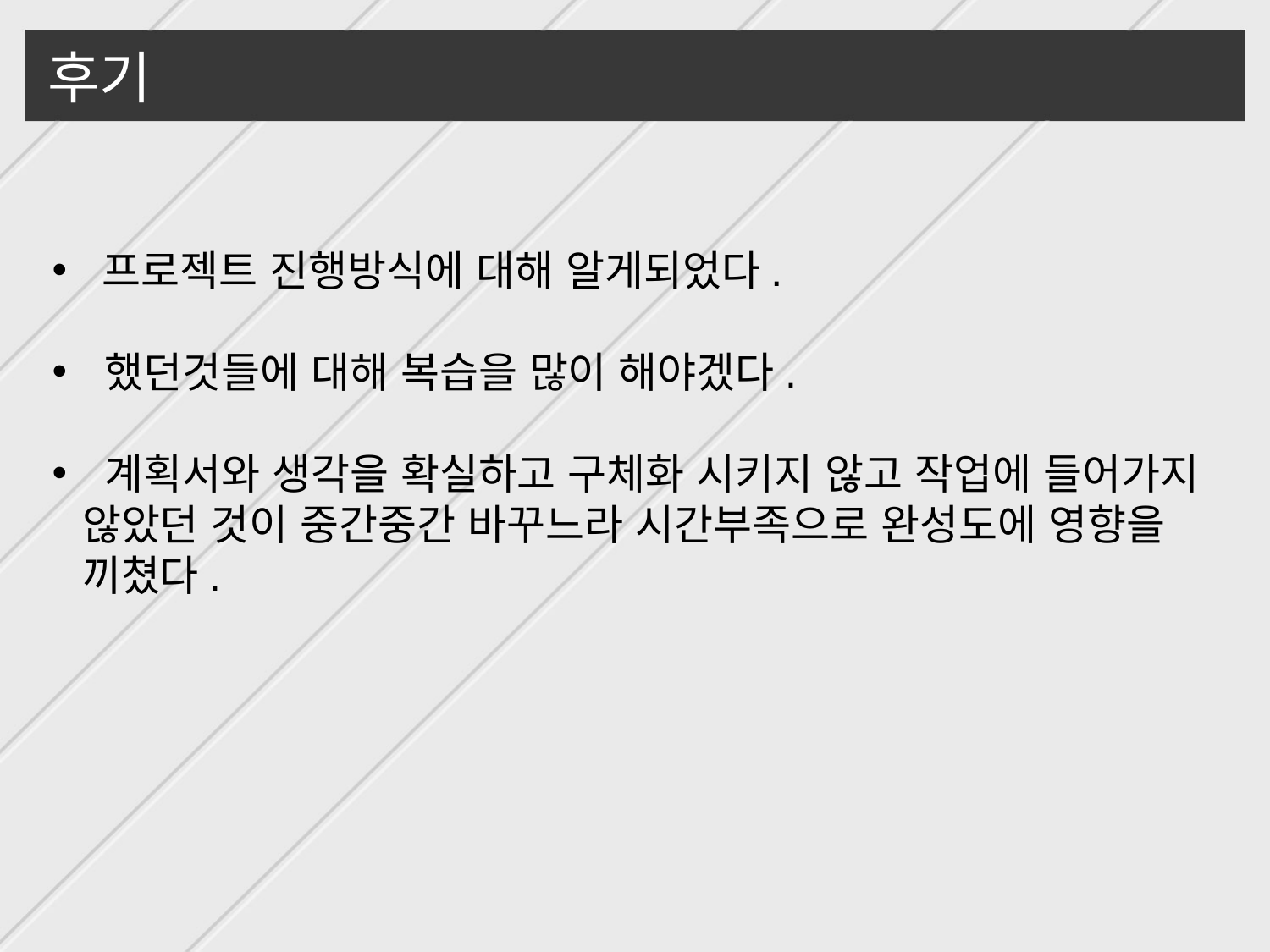

후기
 프로젝트 진행방식에 대해 알게되었다.

 했던것들에 대해 복습을 많이 해야겠다.

 계획서와 생각을 확실하고 구체화 시키지 않고 작업에 들어가지 않았던 것이 중간중간 바꾸느라 시간부족으로 완성도에 영향을 끼쳤다.